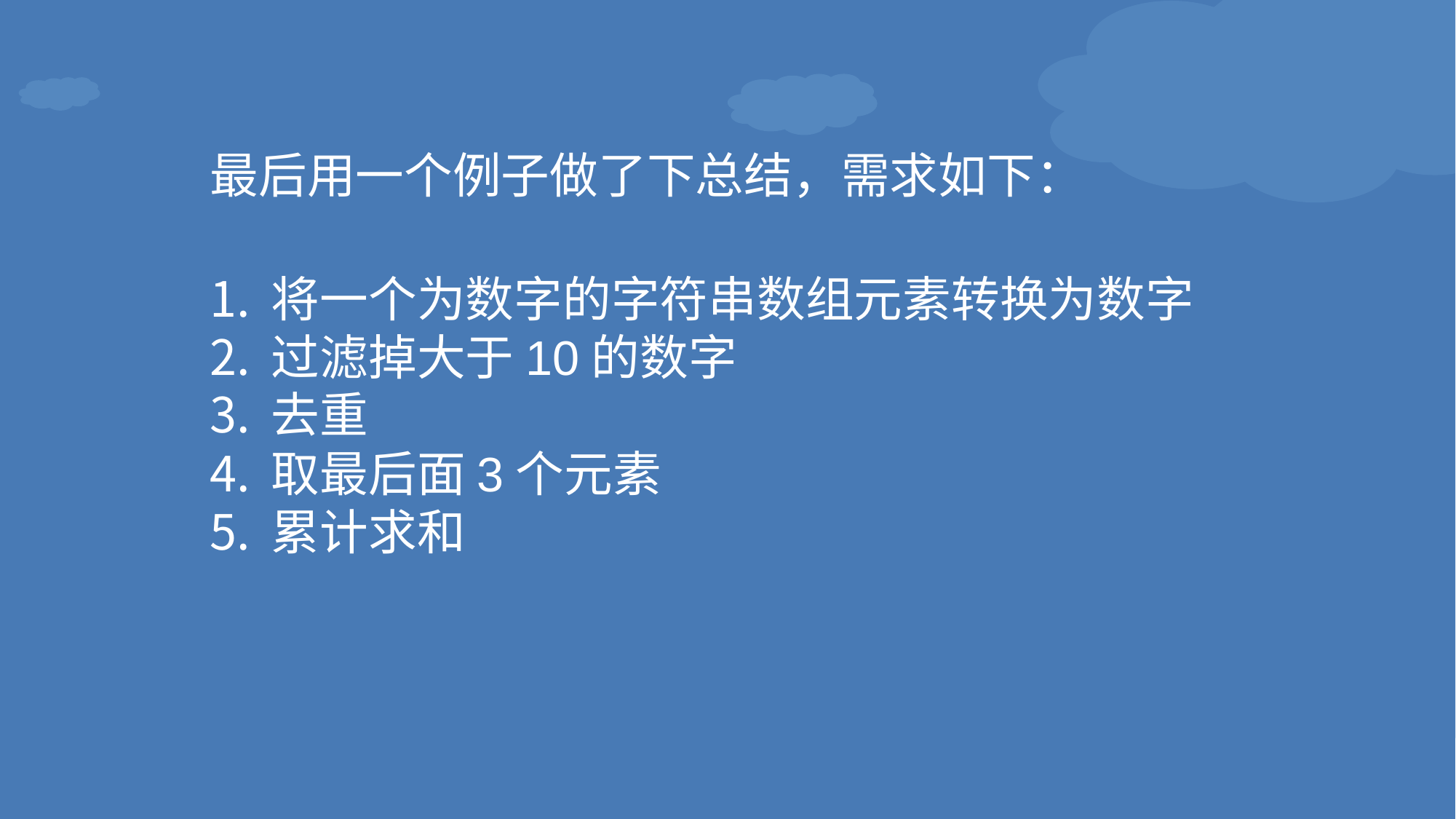

最后用一个例子做了下总结，需求如下：

将一个为数字的字符串数组元素转换为数字
过滤掉大于10的数字
去重
取最后面3个元素
累计求和